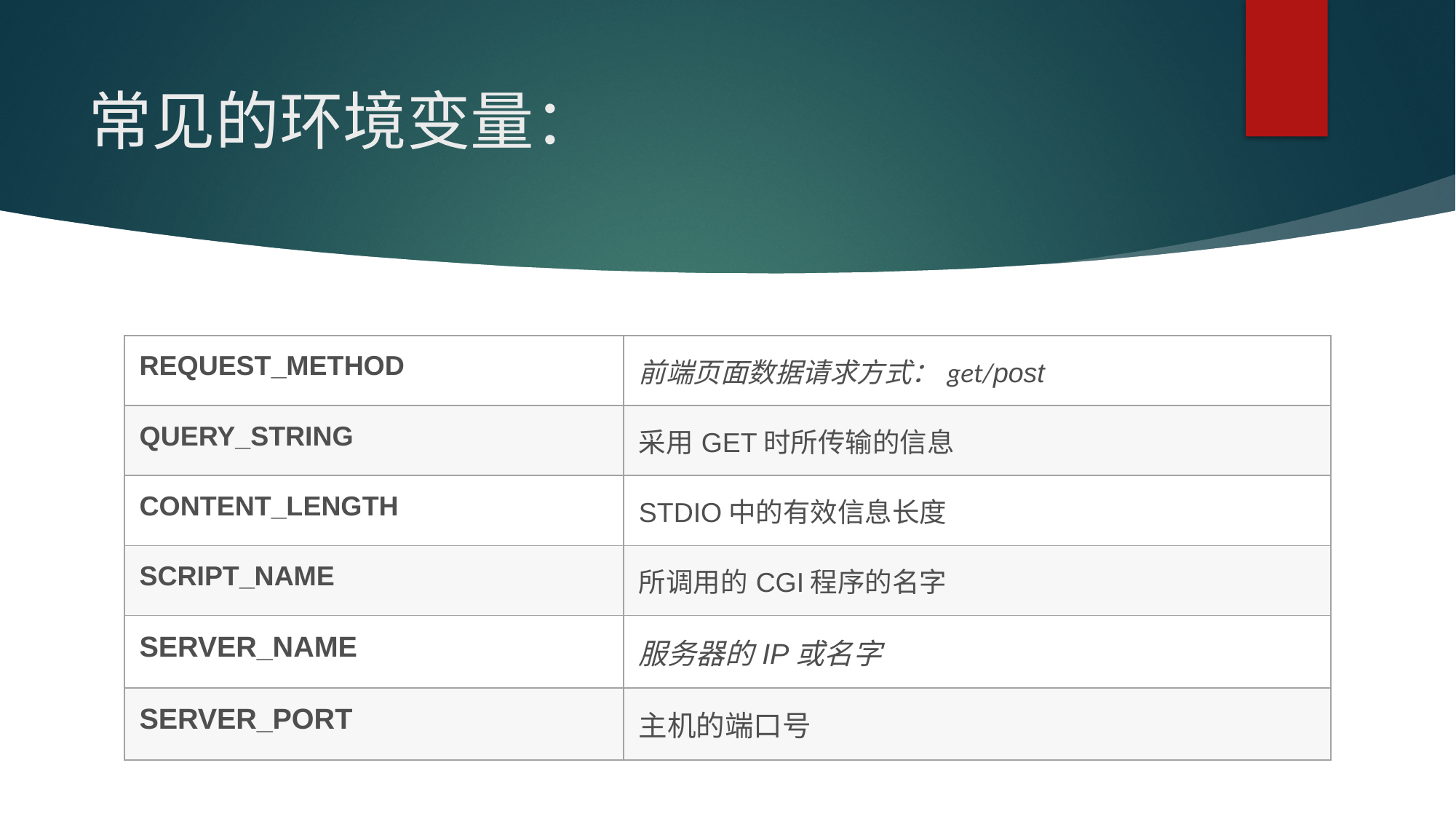

# 常见的环境变量：

| REQUEST\_METHOD | 前端页面数据请求方式：get/post |
| --- | --- |
| QUERY\_STRING | 采用GET时所传输的信息 |
| CONTENT\_LENGTH | STDIO中的有效信息长度 |
| SCRIPT\_NAME | 所调用的CGI程序的名字 |
| SERVER\_NAME | 服务器的IP或名字 |
| SERVER\_PORT | 主机的端口号 |